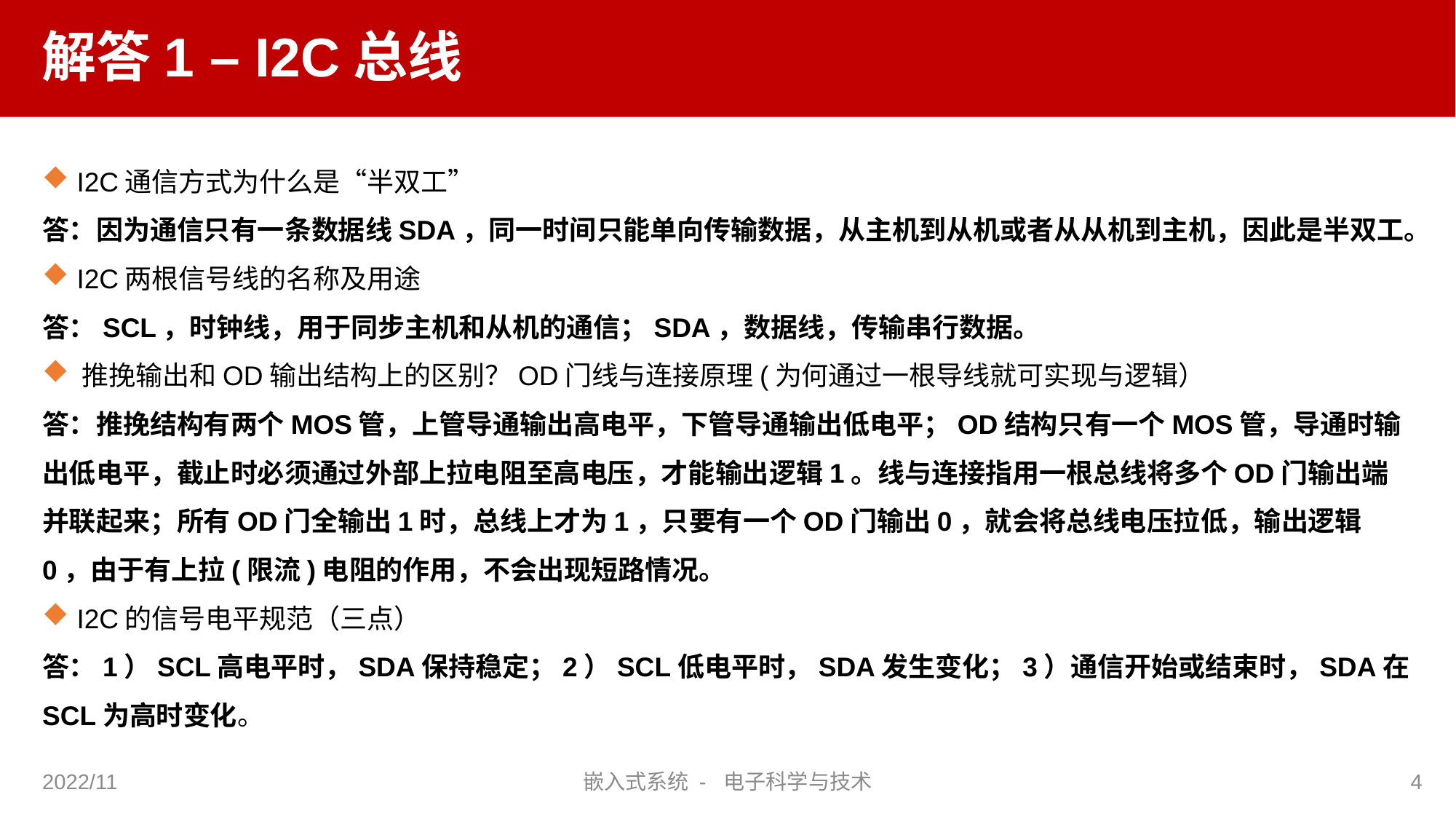

# 解答1 – I2C总线
 I2C通信方式为什么是“半双工”
答：因为通信只有一条数据线SDA，同一时间只能单向传输数据，从主机到从机或者从从机到主机，因此是半双工。
 I2C两根信号线的名称及用途
答：SCL，时钟线，用于同步主机和从机的通信；SDA，数据线，传输串行数据。
 推挽输出和OD输出结构上的区别？OD门线与连接原理(为何通过一根导线就可实现与逻辑）
答：推挽结构有两个MOS管，上管导通输出高电平，下管导通输出低电平；OD结构只有一个MOS管，导通时输出低电平，截止时必须通过外部上拉电阻至高电压，才能输出逻辑1。线与连接指用一根总线将多个OD门输出端并联起来；所有OD门全输出1时，总线上才为1，只要有一个OD门输出0，就会将总线电压拉低，输出逻辑0，由于有上拉(限流)电阻的作用，不会出现短路情况。
 I2C的信号电平规范（三点）
答：1）SCL高电平时，SDA保持稳定；2）SCL低电平时，SDA发生变化；3）通信开始或结束时，SDA在SCL为高时变化。
2022/11
嵌入式系统 -  电子科学与技术
4